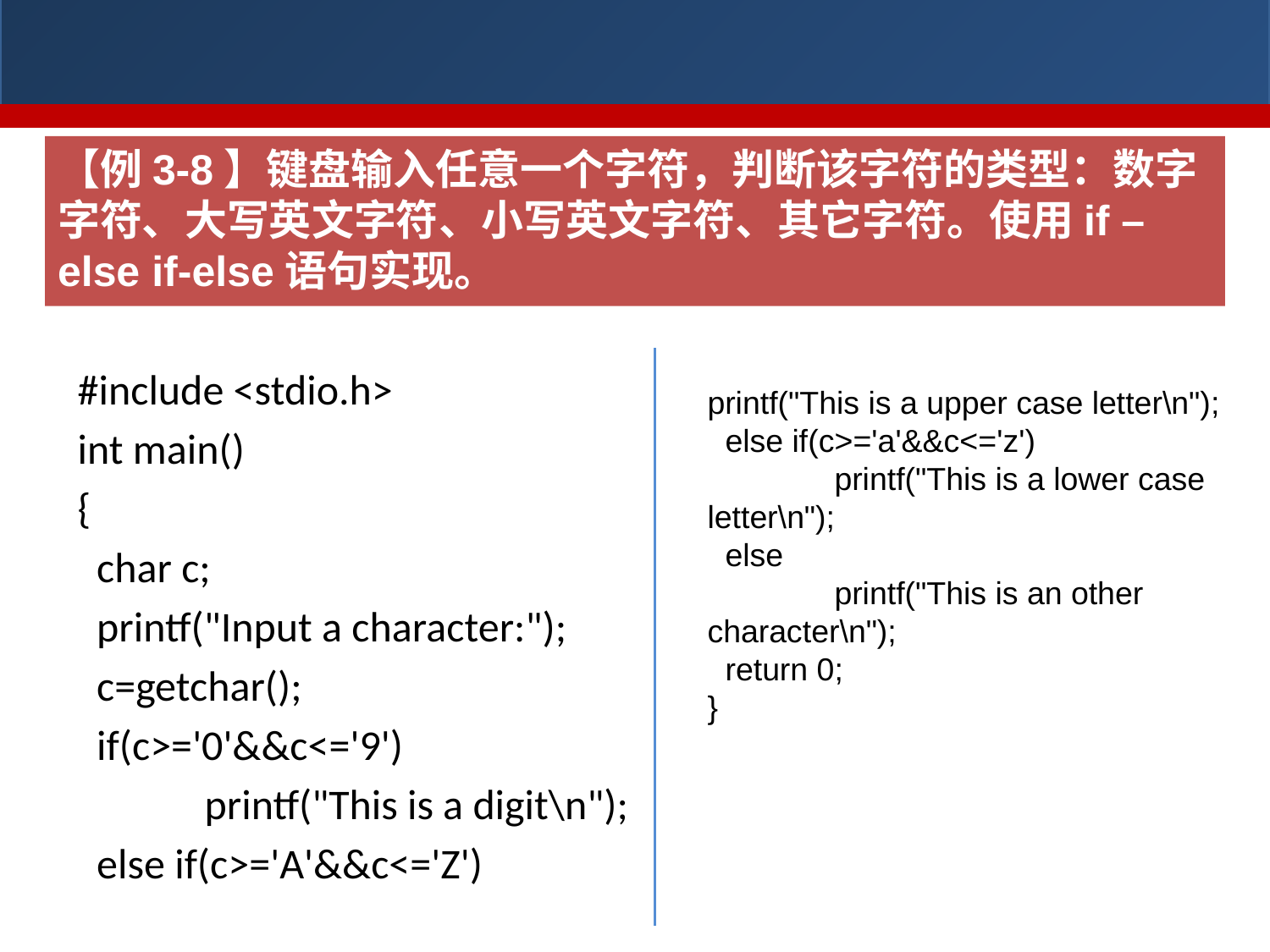

【例3‑8】键盘输入任意一个字符，判断该字符的类型：数字字符、大写英文字符、小写英文字符、其它字符。使用if –else if-else语句实现。

#include <stdio.h>
int main()
{
  char c;
  printf("Input a character:");
  c=getchar();
  if(c>='0'&&c<='9')
	printf("This is a digit\n");
  else if(c>='A'&&c<='Z')

printf("This is a upper case letter\n");
  else if(c>='a'&&c<='z')
	printf("This is a lower case letter\n");
  else
	printf("This is an other character\n");
  return 0;
}